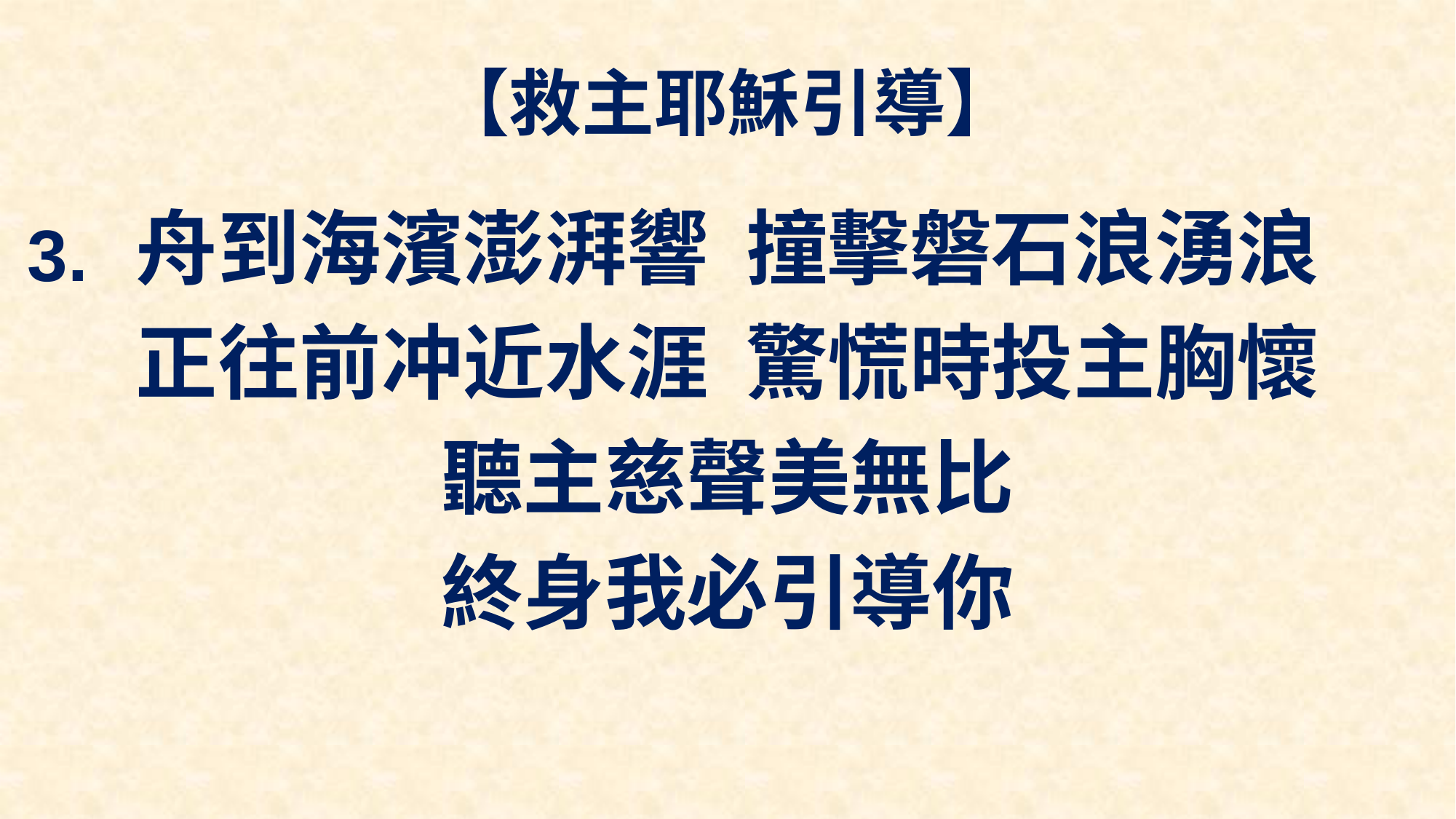

# 【救主耶穌引導】
舟到海濱澎湃響  撞擊磐石浪湧浪
正往前冲近水涯  驚慌時投主胸懷
聽主慈聲美無比
終身我必引導你
3.